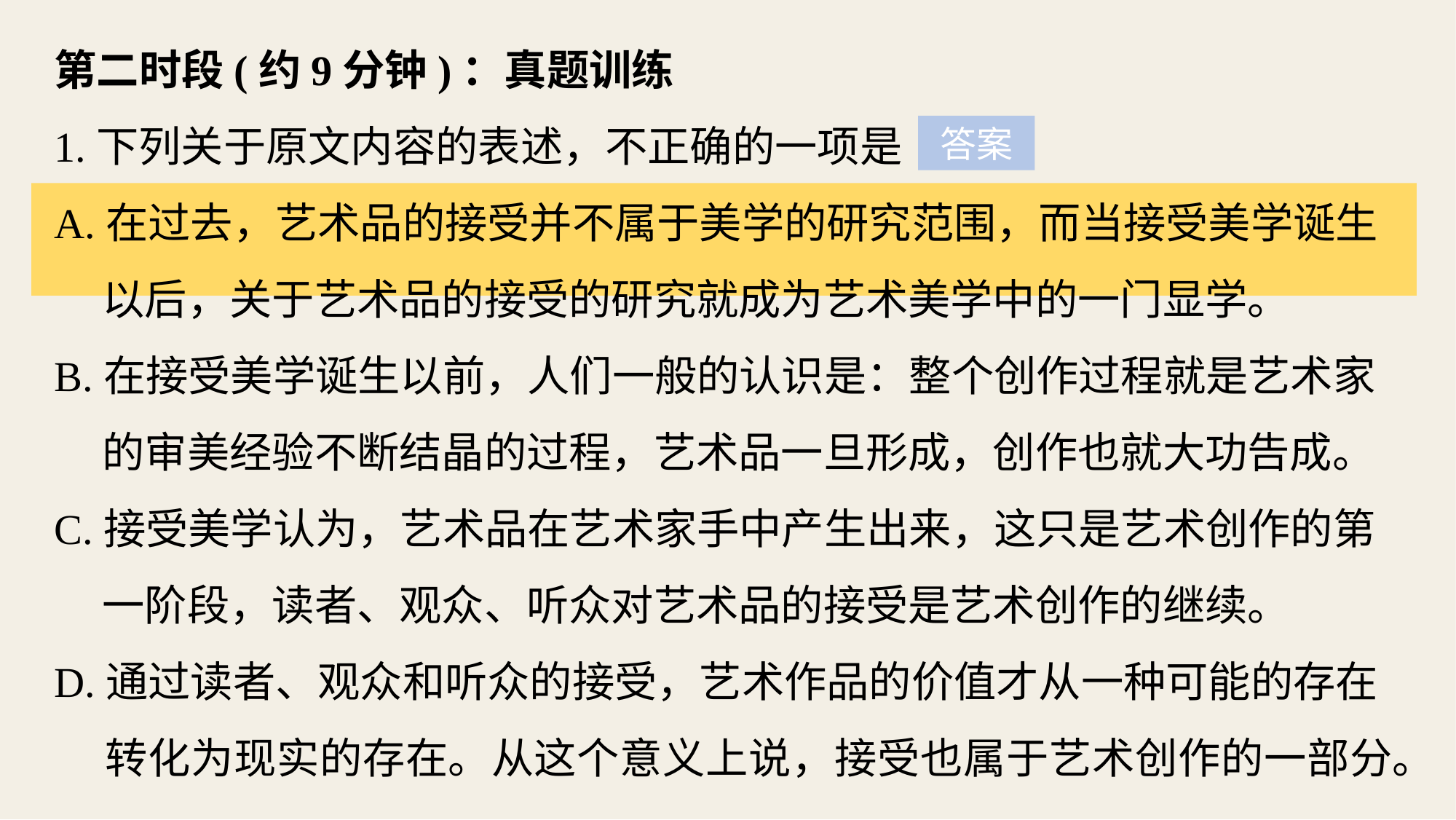

第二时段(约9分钟)：真题训练
1.下列关于原文内容的表述，不正确的一项是
A.在过去，艺术品的接受并不属于美学的研究范围，而当接受美学诞生
    以后，关于艺术品的接受的研究就成为艺术美学中的一门显学。
B.在接受美学诞生以前，人们一般的认识是：整个创作过程就是艺术家
    的审美经验不断结晶的过程，艺术品一旦形成，创作也就大功告成。
C.接受美学认为，艺术品在艺术家手中产生出来，这只是艺术创作的第
    一阶段，读者、观众、听众对艺术品的接受是艺术创作的继续。
D.通过读者、观众和听众的接受，艺术作品的价值才从一种可能的存在
    转化为现实的存在。从这个意义上说，接受也属于艺术创作的一部分。
答案